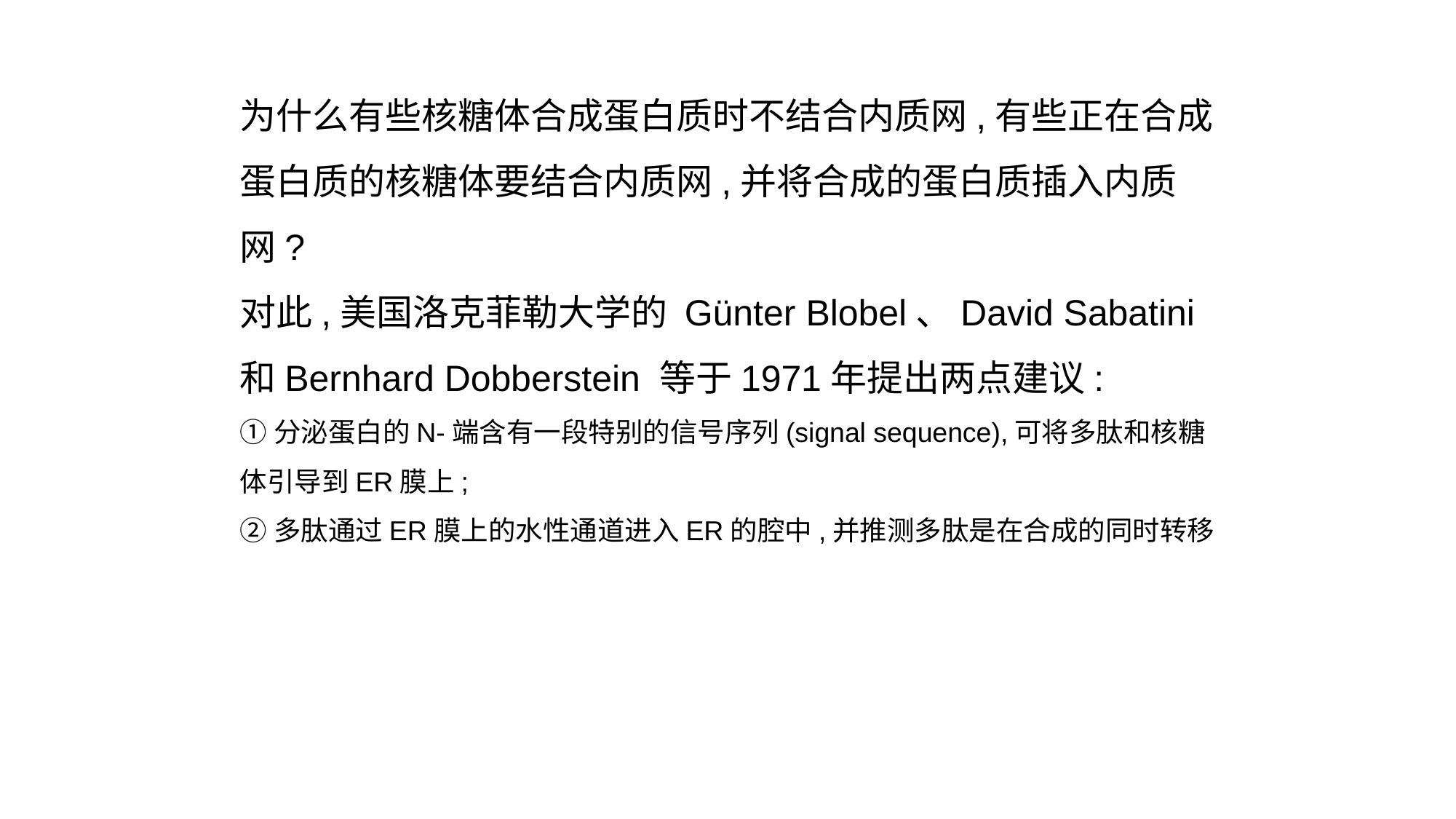

为什么有些核糖体合成蛋白质时不结合内质网,有些正在合成蛋白质的核糖体要结合内质网,并将合成的蛋白质插入内质网?
对此,美国洛克菲勒大学的 Günter Blobel、David Sabatini 和Bernhard Dobberstein 等于1971年提出两点建议:
①分泌蛋白的N-端含有一段特别的信号序列(signal sequence),可将多肽和核糖体引导到ER膜上;
②多肽通过ER膜上的水性通道进入ER的腔中,并推测多肽是在合成的同时转移的。